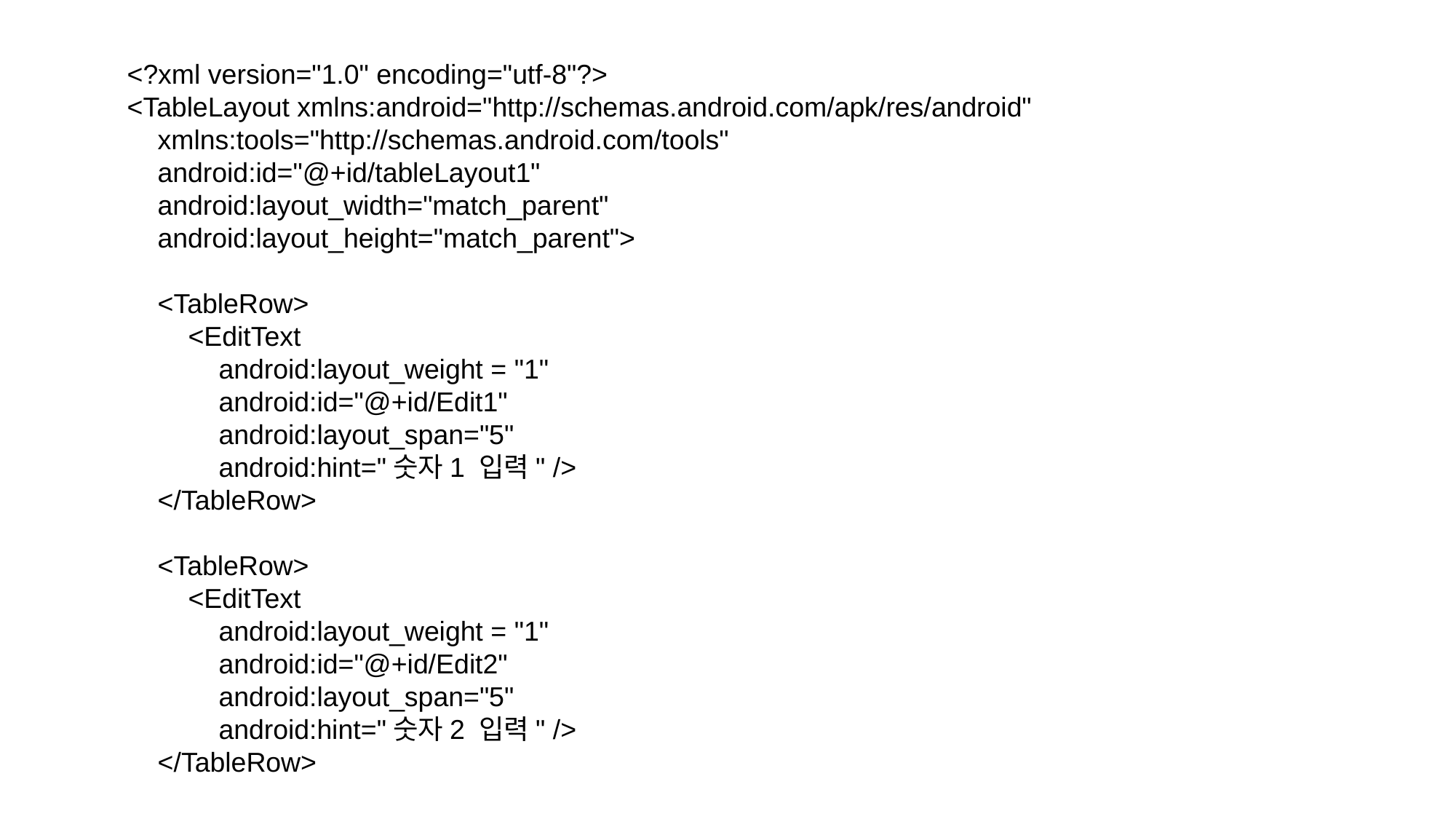

<?xml version="1.0" encoding="utf-8"?>
<TableLayout xmlns:android="http://schemas.android.com/apk/res/android"
    xmlns:tools="http://schemas.android.com/tools"
    android:id="@+id/tableLayout1"
    android:layout_width="match_parent"
    android:layout_height="match_parent">

    <TableRow>
        <EditText
            android:layout_weight = "1"
            android:id="@+id/Edit1"
            android:layout_span="5"
            android:hint="숫자1 입력" />
    </TableRow>

    <TableRow>
        <EditText
            android:layout_weight = "1"
            android:id="@+id/Edit2"
            android:layout_span="5"
            android:hint="숫자2 입력" />
    </TableRow>